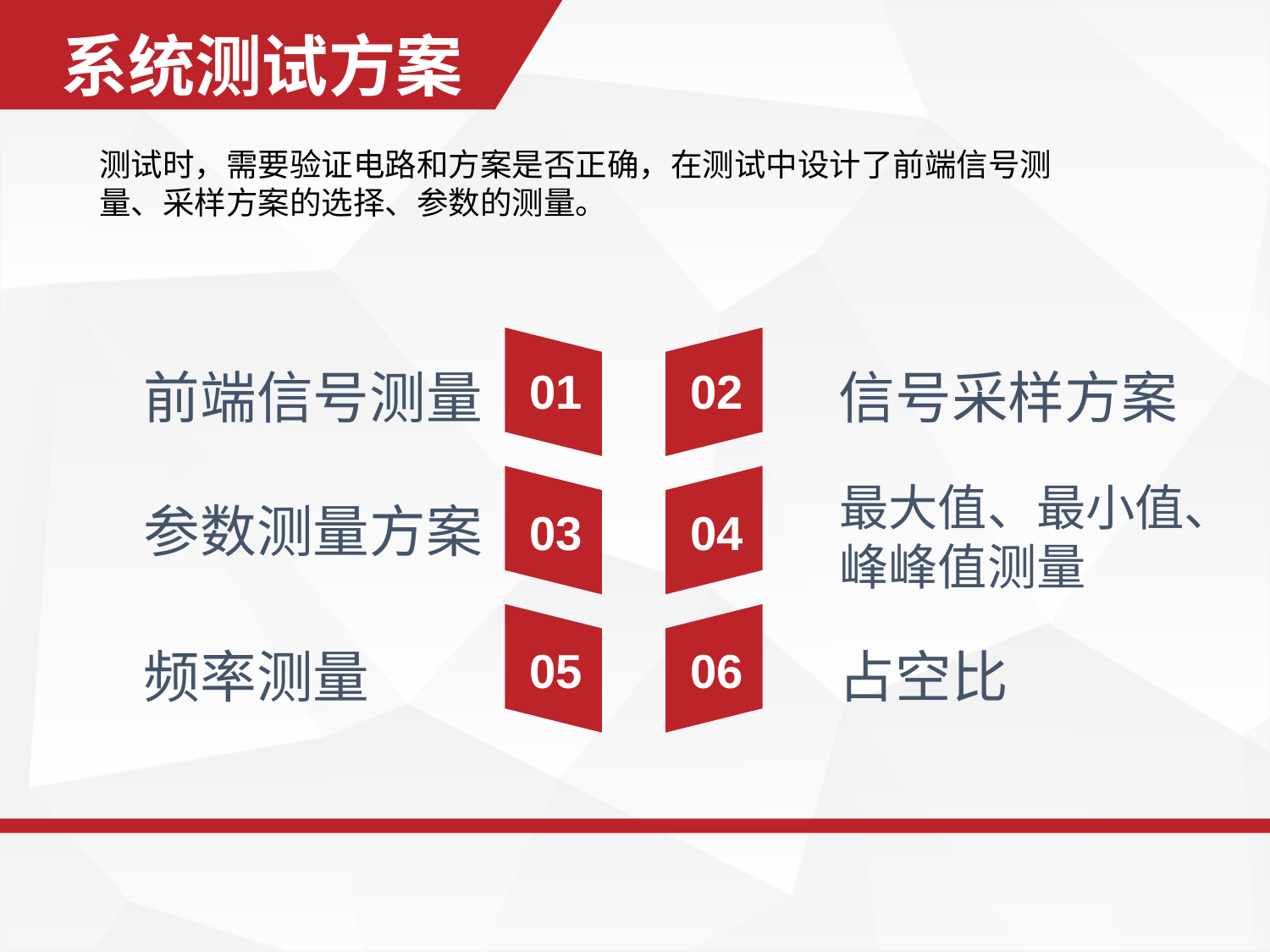

# 系统测试方案
测试时，需要验证电路和方案是否正确，在测试中设计了前端信号测量、采样方案的选择、参数的测量。

01

02
前端信号测量

信号采样方案

03

04
最大值、最小值、
峰峰值测量

参数测量方案

05

06
频率测量

占空比